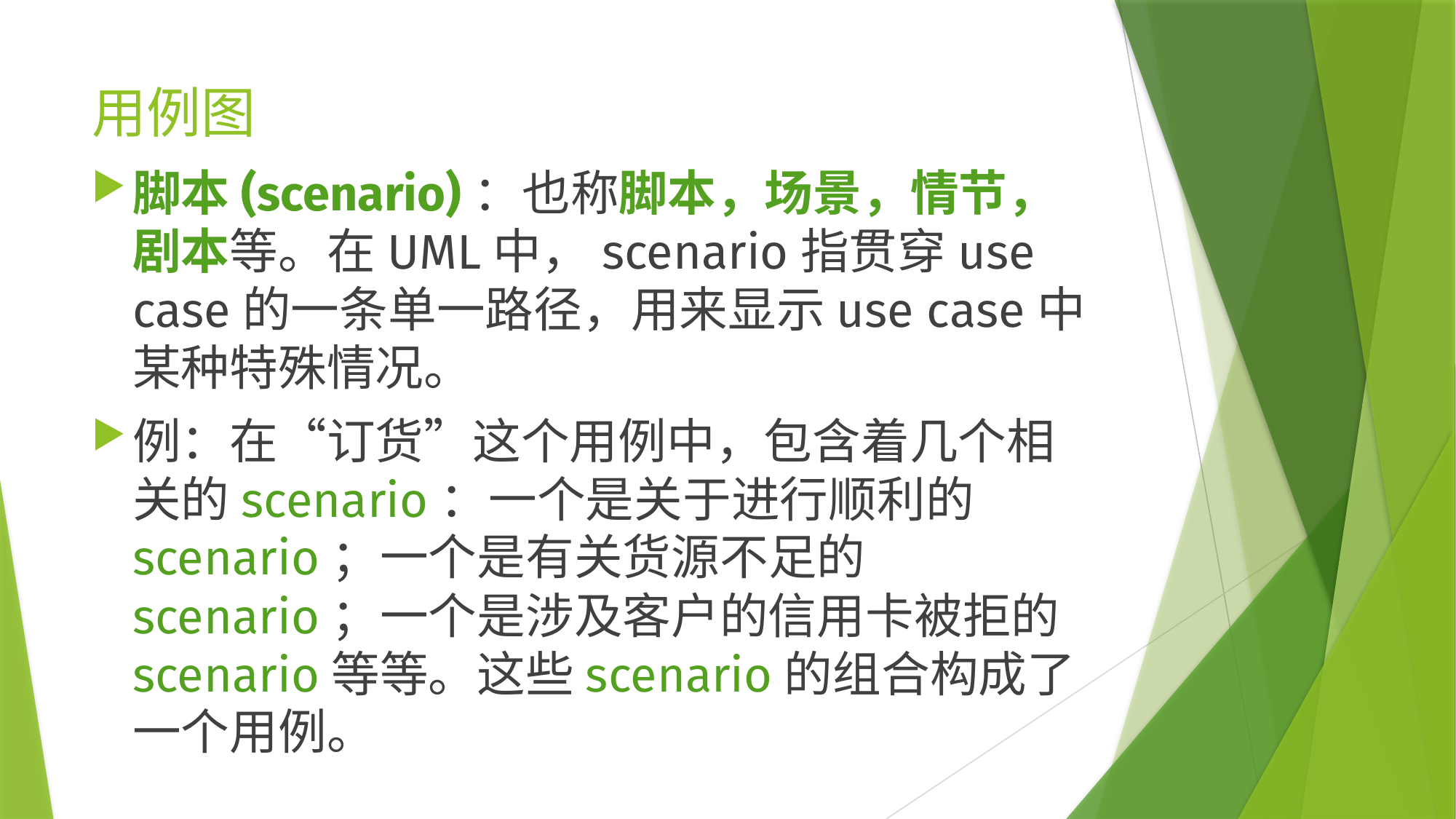

# 用例图
脚本(scenario)：也称脚本，场景，情节，剧本等。在UML中，scenario指贯穿use case的一条单一路径，用来显示use case中某种特殊情况。
例：在“订货”这个用例中，包含着几个相关的scenario：一个是关于进行顺利的scenario；一个是有关货源不足的scenario；一个是涉及客户的信用卡被拒的scenario等等。这些scenario的组合构成了一个用例。